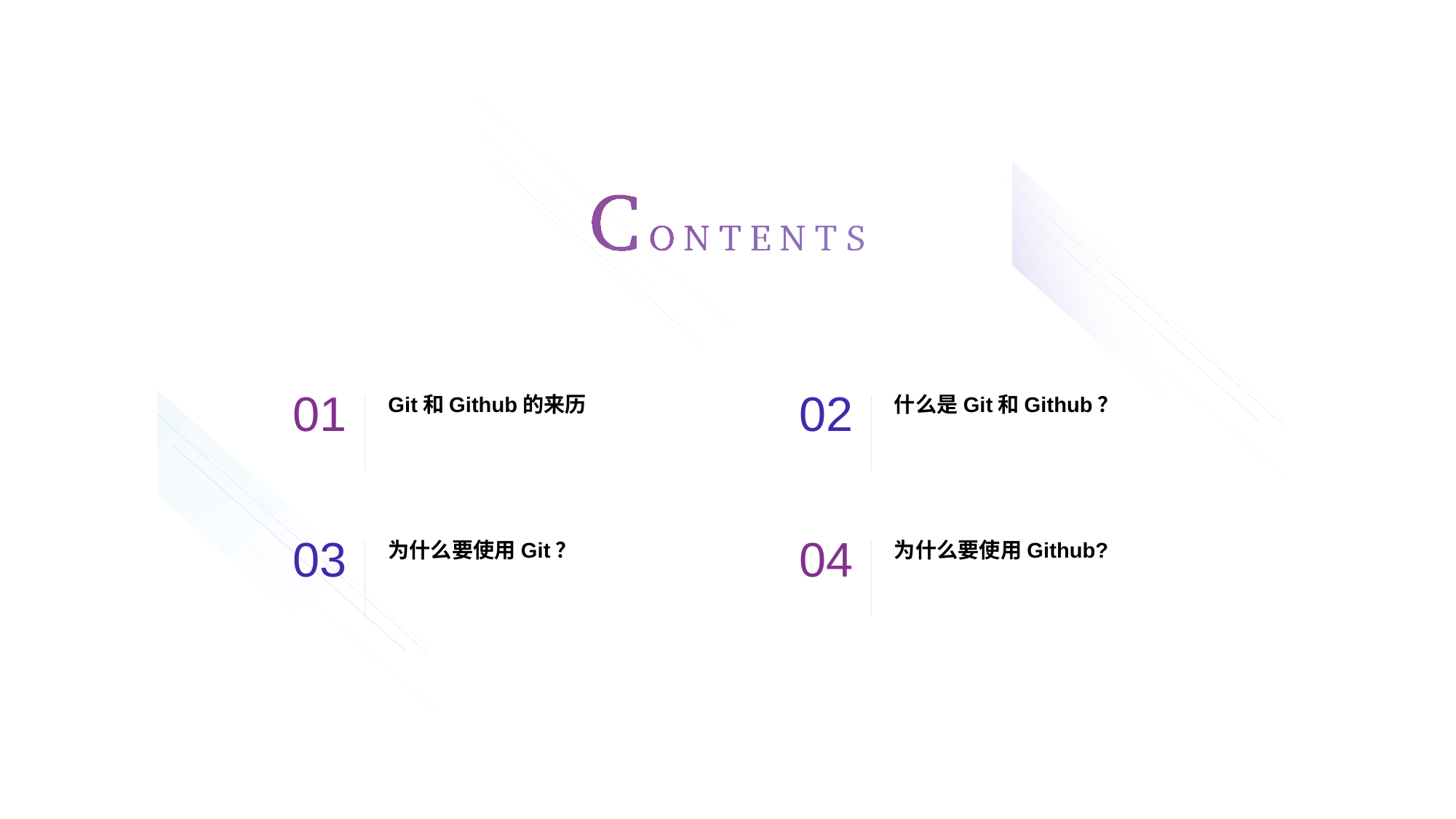

01
Git和Github的来历
02
什么是Git和Github？

03
为什么要使用Git？
04
为什么要使用Github?